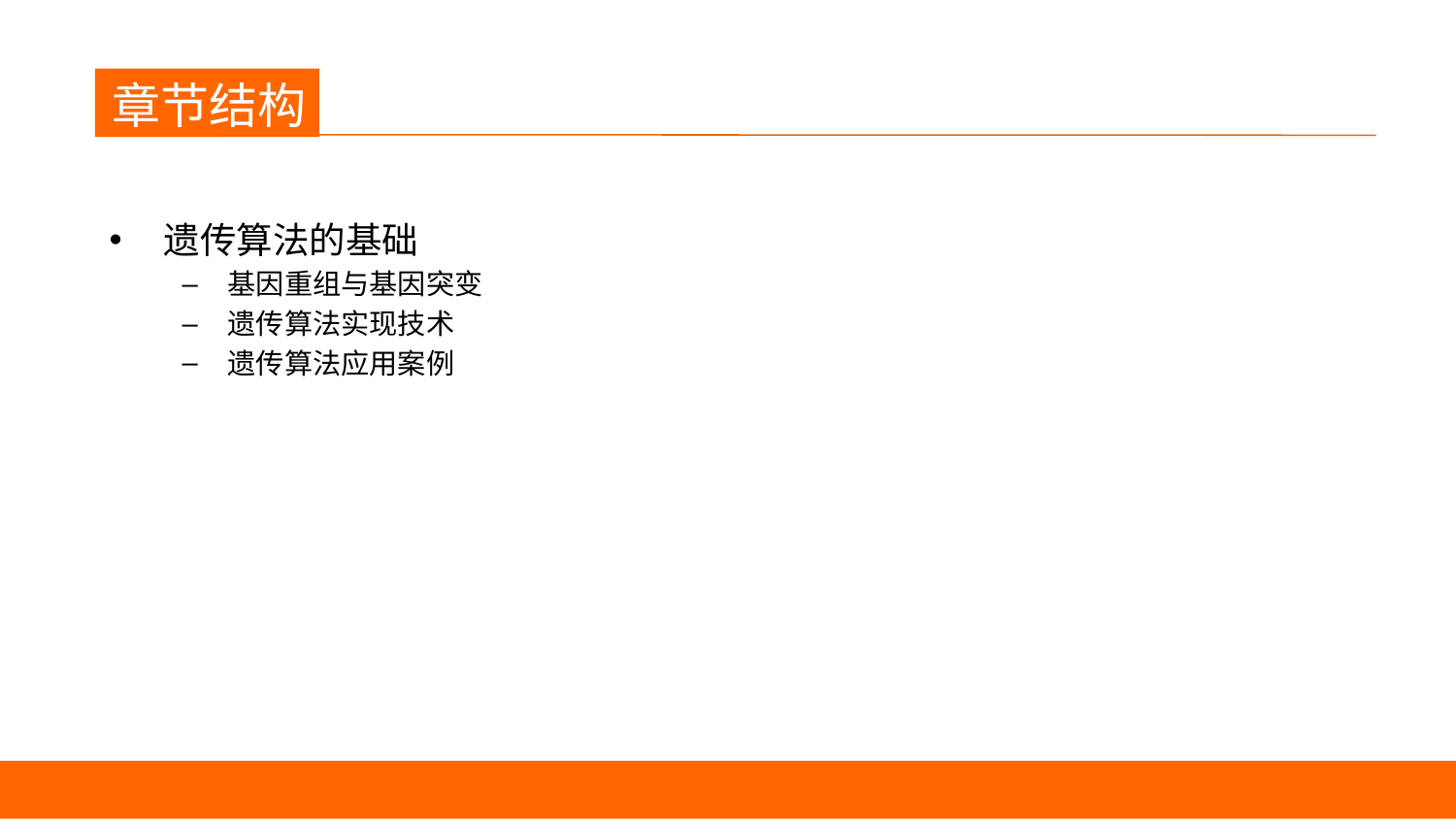

章节结构

遗传算法的基础
基因重组与基因突变
遗传算法实现技术
遗传算法应用案例